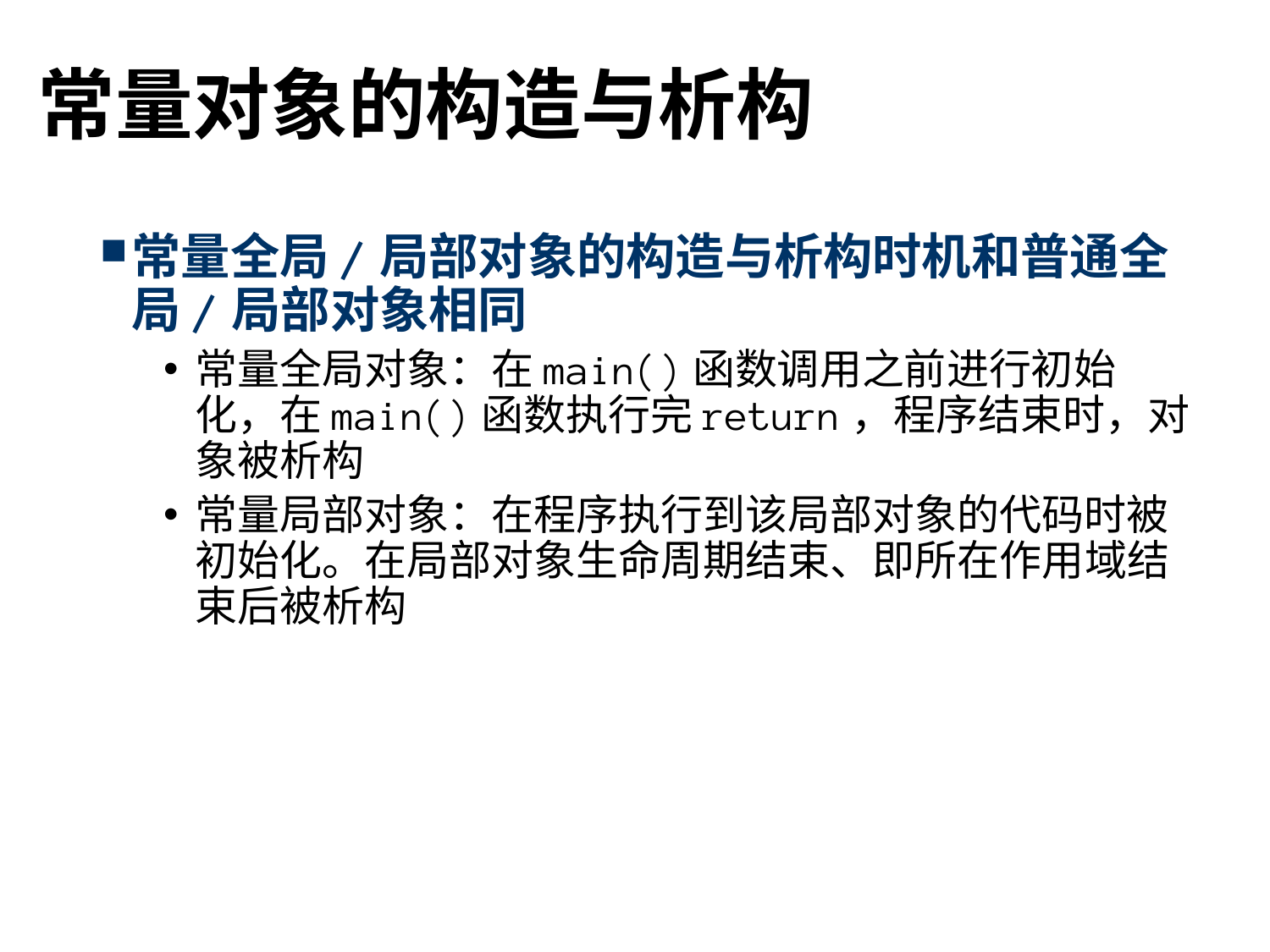

# 常量对象的构造与析构
常量全局/局部对象的构造与析构时机和普通全局/局部对象相同
常量全局对象：在main()函数调用之前进行初始化，在main()函数执行完return，程序结束时，对象被析构
常量局部对象：在程序执行到该局部对象的代码时被初始化。在局部对象生命周期结束、即所在作用域结束后被析构
34